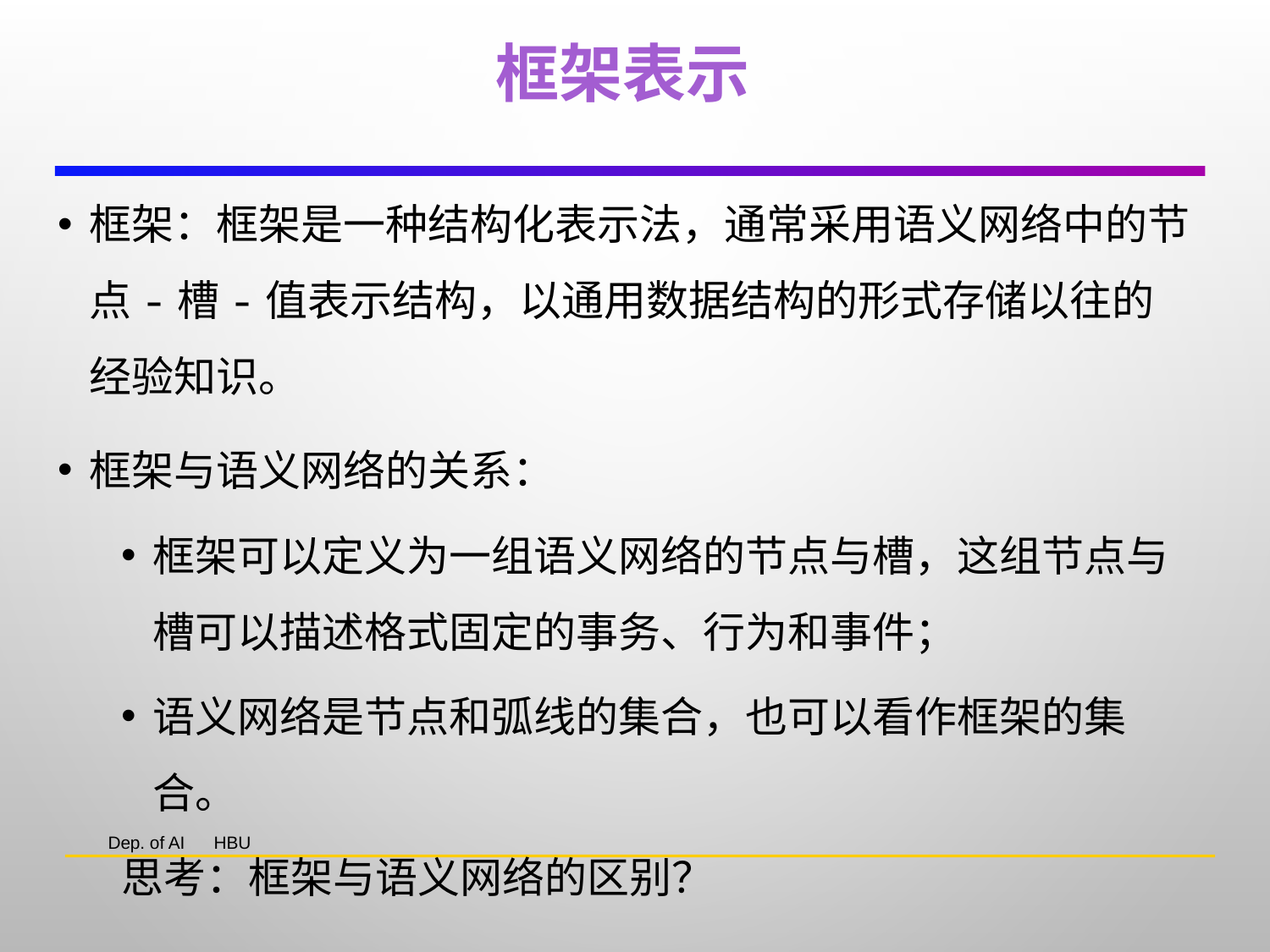

# 框架表示
框架：框架是一种结构化表示法，通常采用语义网络中的节点-槽-值表示结构，以通用数据结构的形式存储以往的经验知识。
框架与语义网络的关系：
框架可以定义为一组语义网络的节点与槽，这组节点与槽可以描述格式固定的事务、行为和事件；
语义网络是节点和弧线的集合，也可以看作框架的集合。
思考：框架与语义网络的区别？
Dep. of AI      HBU

54